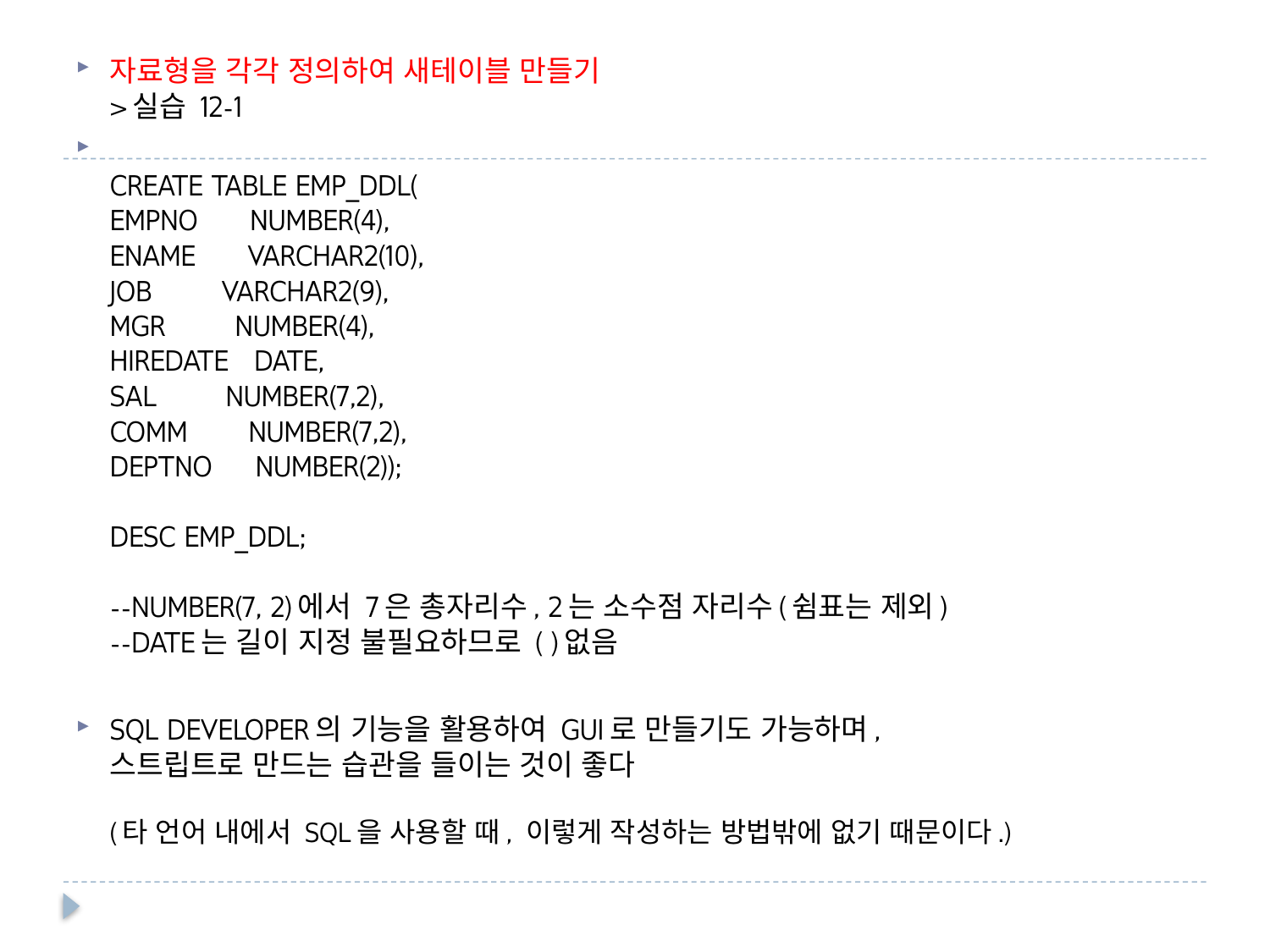

자료형을 각각 정의하여 새테이블 만들기
>실습 12-1
CREATE TABLE EMP_DDL(
EMPNO      NUMBER(4),
ENAME      VARCHAR2(10),
JOB        VARCHAR2(9),
MGR        NUMBER(4),
HIREDATE   DATE,
SAL        NUMBER(7,2),
COMM       NUMBER(7,2),
DEPTNO     NUMBER(2));
DESC EMP_DDL;
--NUMBER(7, 2)에서 7은 총자리수, 2는 소수점 자리수(쉼표는 제외)
--DATE는 길이 지정 불필요하므로 ( )없음

SQL DEVELOPER의 기능을 활용하여 GUI로 만들기도 가능하며,
스트립트로 만드는 습관을 들이는 것이 좋다
(타 언어 내에서 SQL을 사용할 때, 이렇게 작성하는 방법밖에 없기 때문이다.)